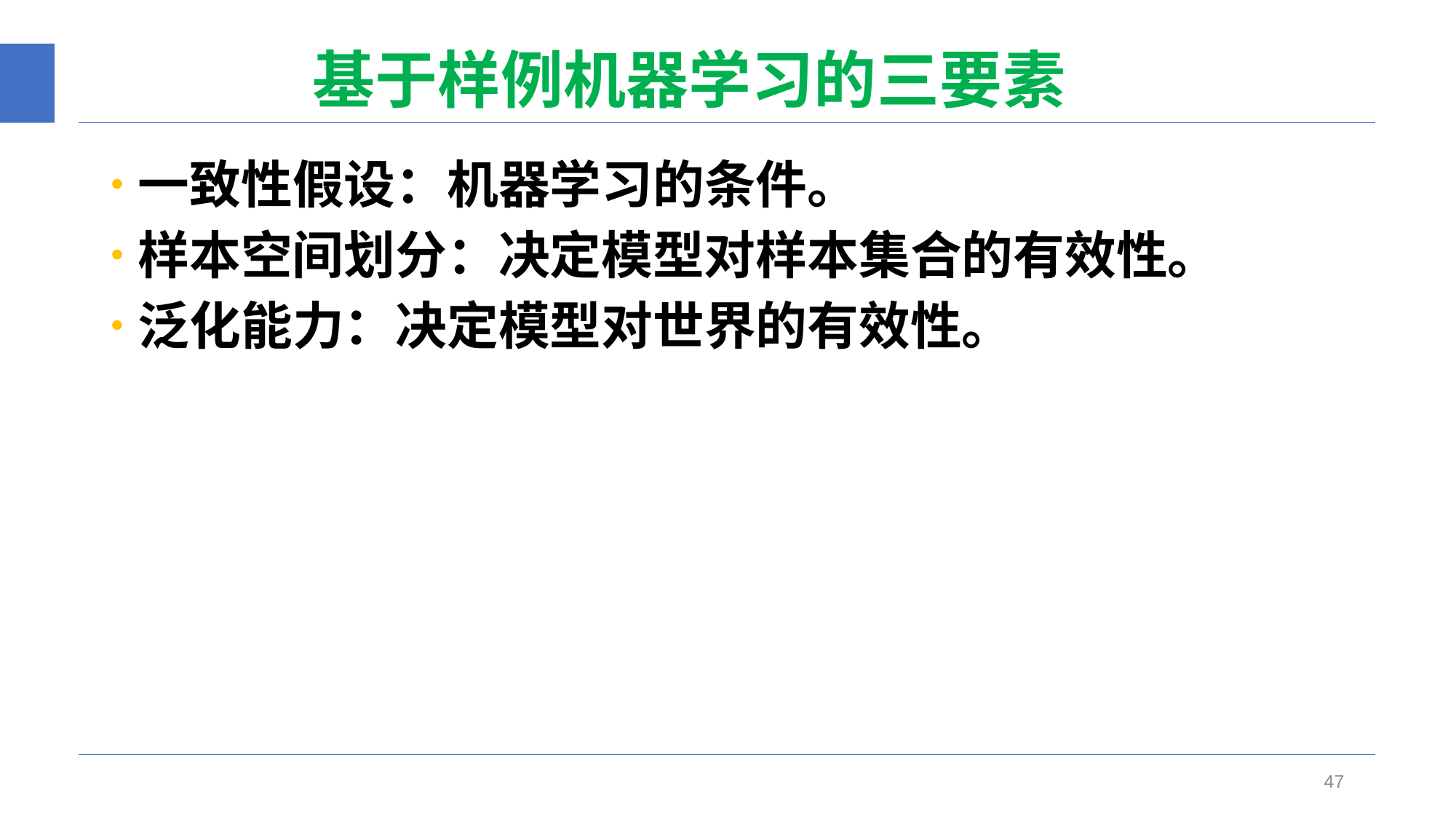

# 基于样例机器学习的三要素
一致性假设：机器学习的条件。
样本空间划分：决定模型对样本集合的有效性。
泛化能力：决定模型对世界的有效性。
47